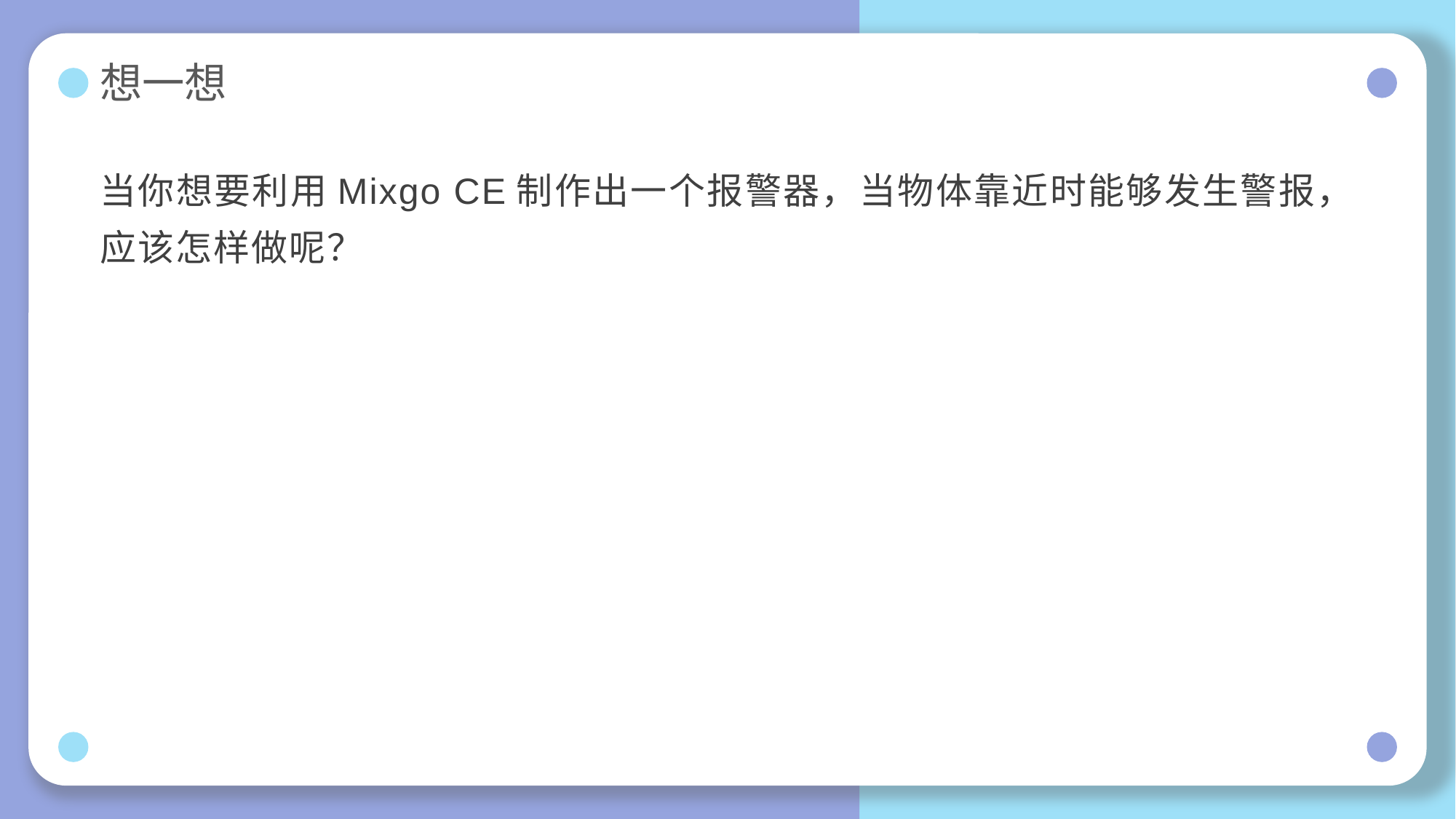

# 想一想
当你想要利用Mixgo CE制作出一个报警器，当物体靠近时能够发生警报，应该怎样做呢？